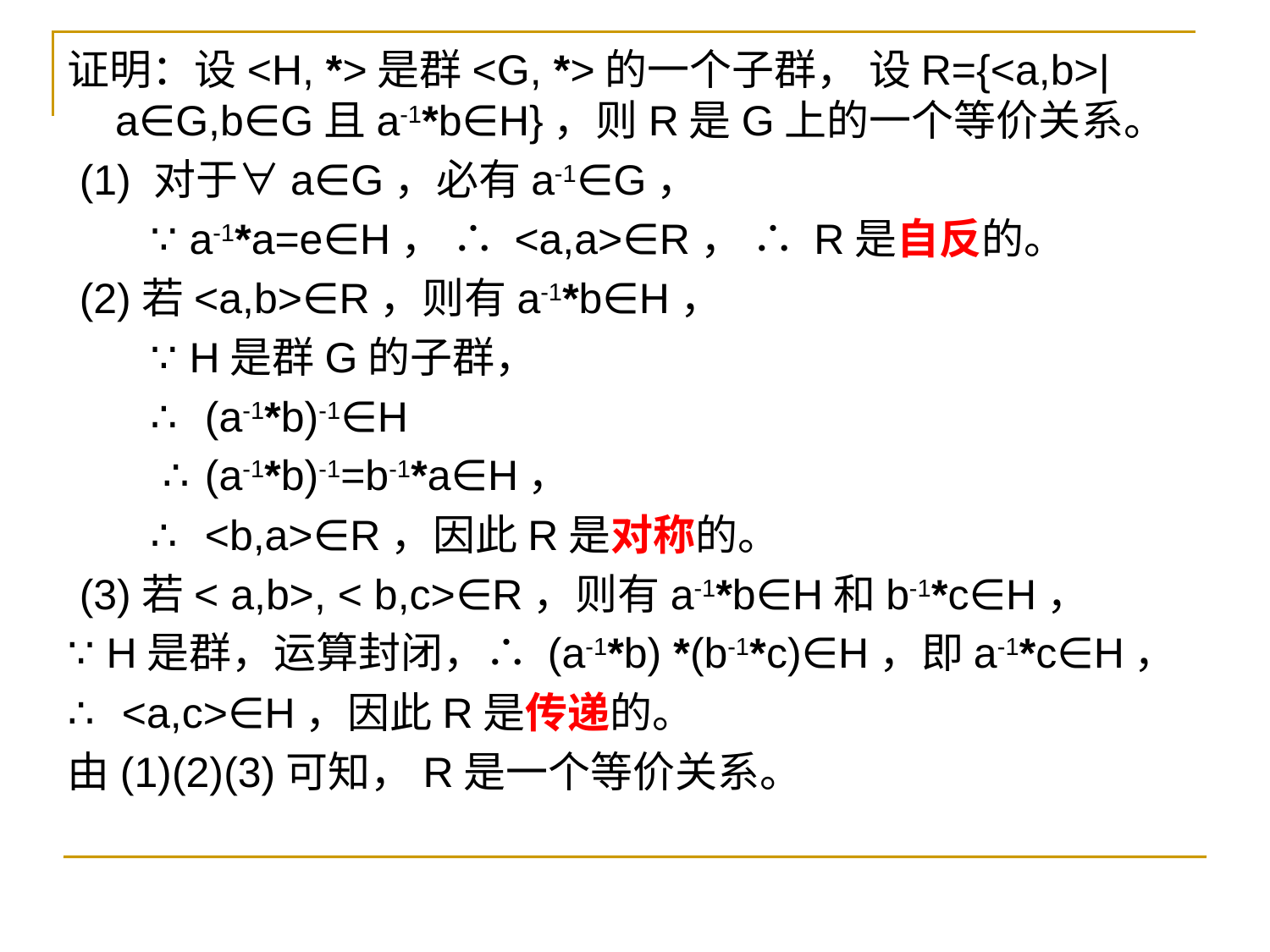

证明：设<H, *>是群<G, *>的一个子群， 设R={<a,b>|a∈G,b∈G且a-1*b∈H}，则R是G上的一个等价关系。
 (1) 对于∀a∈G，必有a-1∈G，
       ∵ a-1*a=e∈H， ∴ <a,a>∈R， ∴ R是自反的。
 (2)若<a,b>∈R，则有a-1*b∈H，
       ∵ H是群G的子群，
       ∴ (a-1*b)-1∈H
        ∴(a-1*b)-1=b-1*a∈H，
       ∴ <b,a>∈R，因此R是对称的。
 (3)若< a,b>, < b,c>∈R，则有a-1*b∈H和b-1*c∈H，
∵ H是群，运算封闭，∴ (a-1*b) *(b-1*c)∈H，即a-1*c∈H，
∴ <a,c>∈H，因此R是传递的。
由(1)(2)(3)可知，R是一个等价关系。